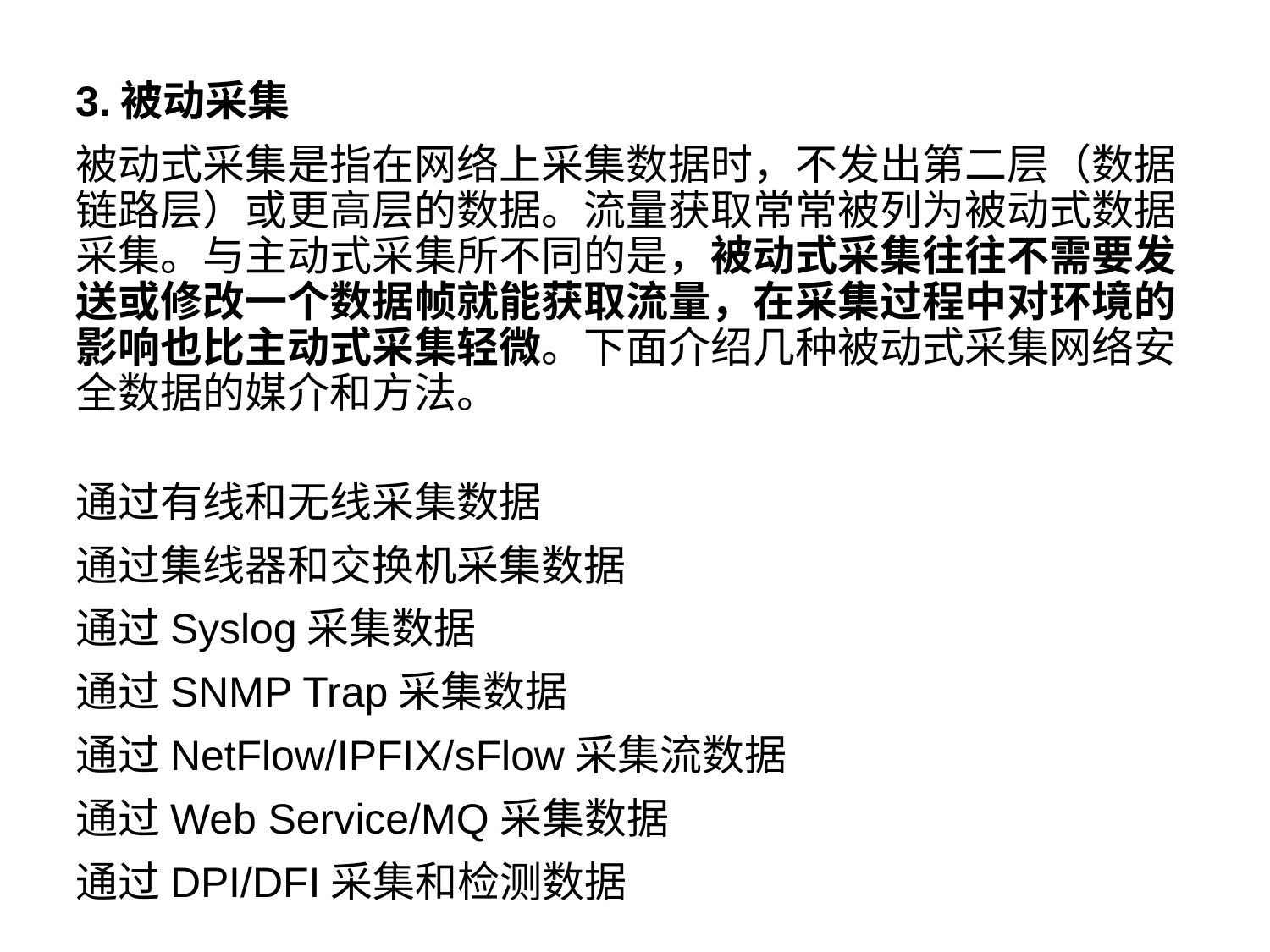

3.被动采集
被动式采集是指在网络上采集数据时，不发出第二层（数据链路层）或更高层的数据。流量获取常常被列为被动式数据采集。与主动式采集所不同的是，被动式采集往往不需要发送或修改一个数据帧就能获取流量，在采集过程中对环境的影响也比主动式采集轻微。下面介绍几种被动式采集网络安全数据的媒介和方法。
通过有线和无线采集数据
通过集线器和交换机采集数据
通过Syslog采集数据
通过SNMP Trap采集数据
通过NetFlow/IPFIX/sFlow采集流数据
通过Web Service/MQ采集数据
通过DPI/DFI采集和检测数据